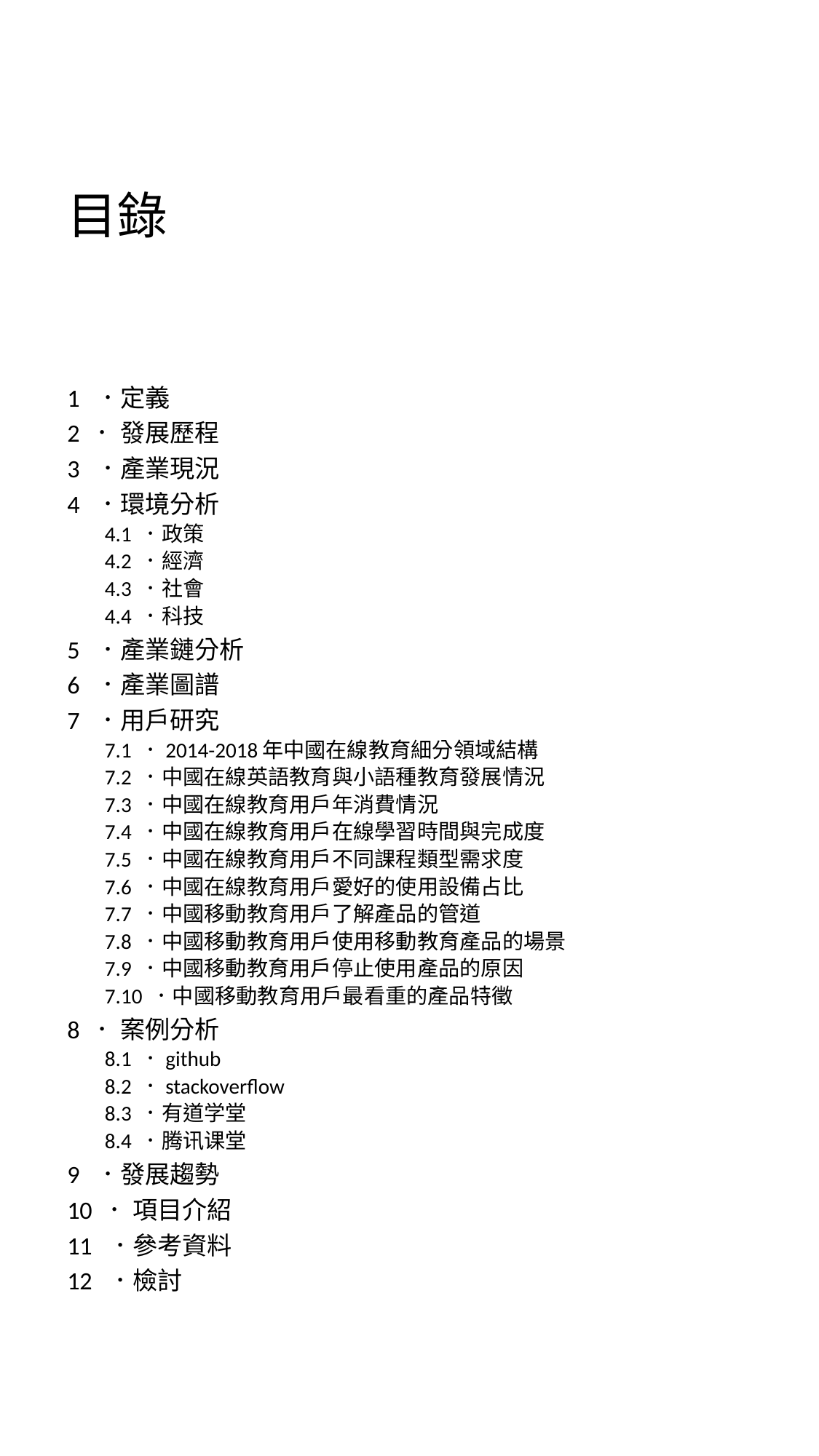

# 目錄
1  ．定義
2 ． 發展歷程
3  ．產業現況
4  ．環境分析
4.1 ．政策
4.2 ．經濟
4.3 ．社會
4.4 ．科技
5  ．產業鏈分析
6  ．產業圖譜
7  ．用戶研究
7.1 ．2014-2018年中國在線教育細分領域結構
7.2 ．中國在線英語教育與小語種教育發展情況
7.3 ．中國在線教育用戶年消費情況
7.4 ．中國在線教育用戶在線學習時間與完成度
7.5 ．中國在線教育用戶不同課程類型需求度
7.6 ．中國在線教育用戶愛好的使用設備占比
7.7 ．中國移動教育用戶了解產品的管道
7.8 ．中國移動教育用戶使用移動教育產品的場景
7.9 ．中國移動教育用戶停止使用產品的原因
7.10 ．中國移動教育用戶最看重的產品特徵
8 ． 案例分析
8.1 ．github
8.2 ．stackoverflow
8.3 ．有道学堂
8.4 ．腾讯课堂
9  ．發展趨勢
10 ． 項目介紹
11  ．參考資料
12  ．檢討